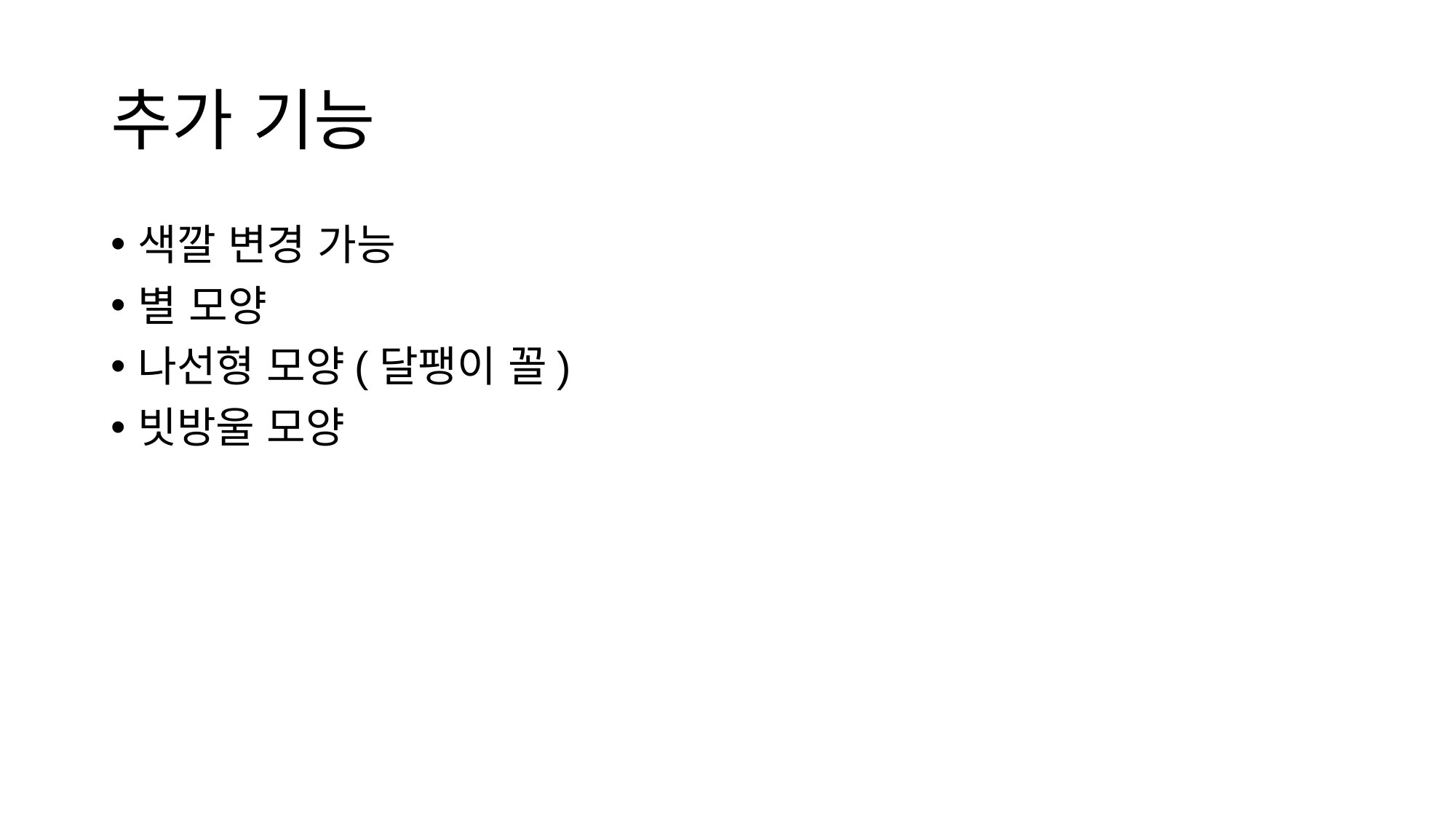

# 추가 기능
색깔 변경 가능
별 모양
나선형 모양(달팽이 꼴)
빗방울 모양